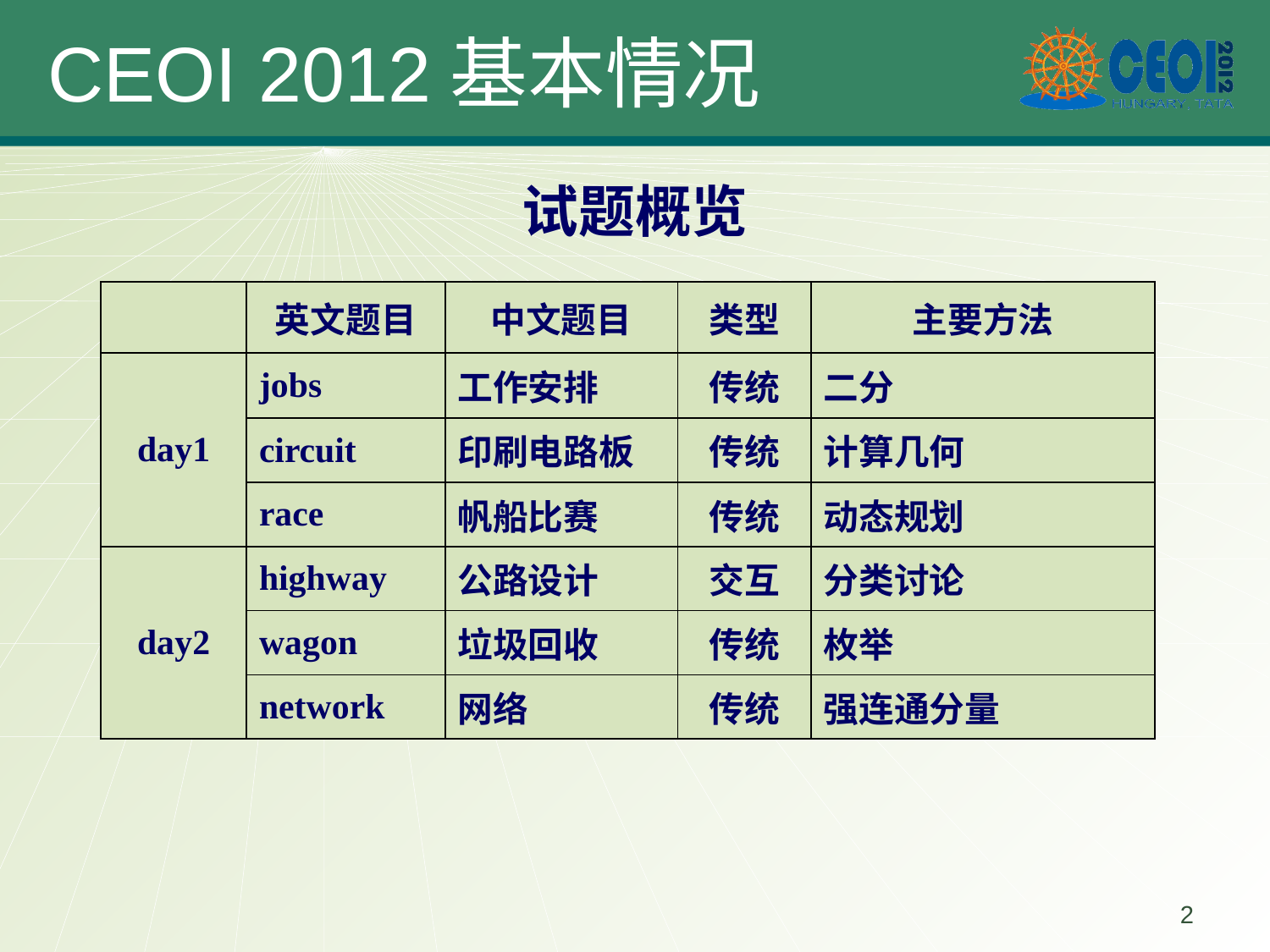

CEOI 2012基本情况
试题概览
|  | 英文题目 | 中文题目 | 类型 | 主要方法 |
| --- | --- | --- | --- | --- |
| day1 | jobs | 工作安排 | 传统 | 二分 |
|  | circuit | 印刷电路板 | 传统 | 计算几何 |
|  | race | 帆船比赛 | 传统 | 动态规划 |
| day2 | highway | 公路设计 | 交互 | 分类讨论 |
|  | wagon | 垃圾回收 | 传统 | 枚举 |
|  | network | 网络 | 传统 | 强连通分量 |
2